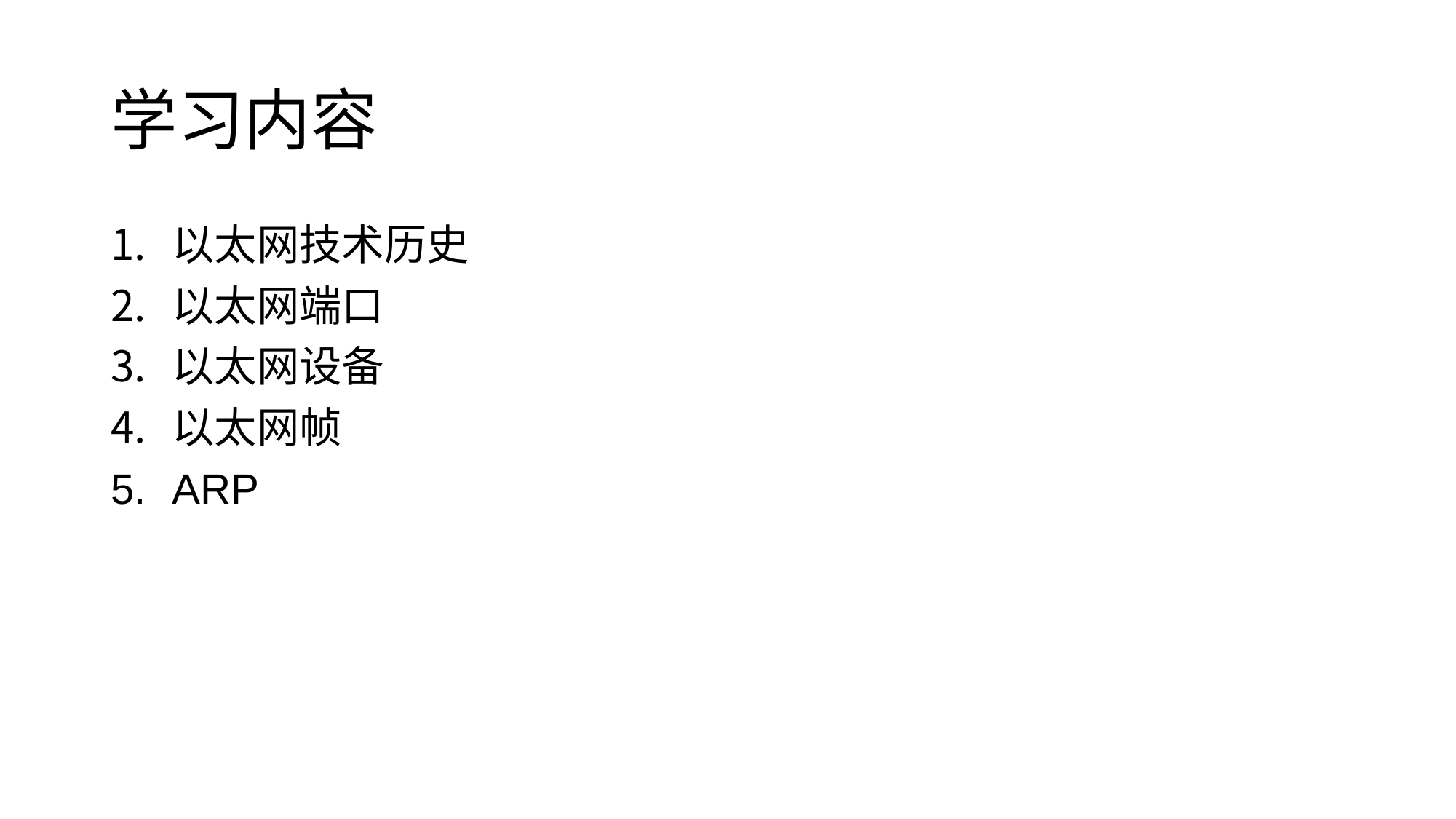

# 学习内容
以太网技术历史
以太网端口
以太网设备
以太网帧
ARP